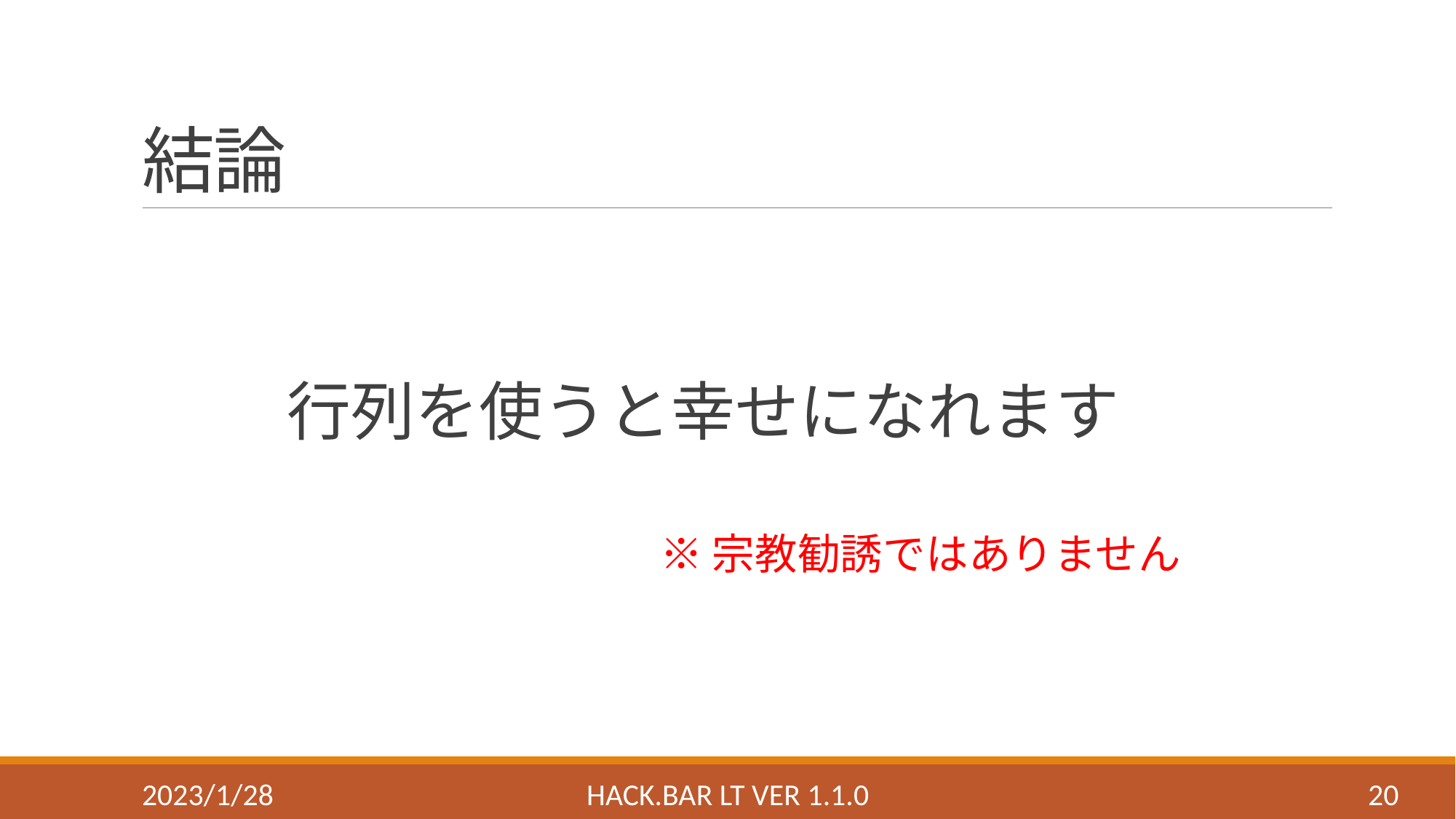

# 結論
行列を使うと幸せになれます

※宗教勧誘ではありません
2023/1/28
Hack.BAR LT ver 1.1.0
20